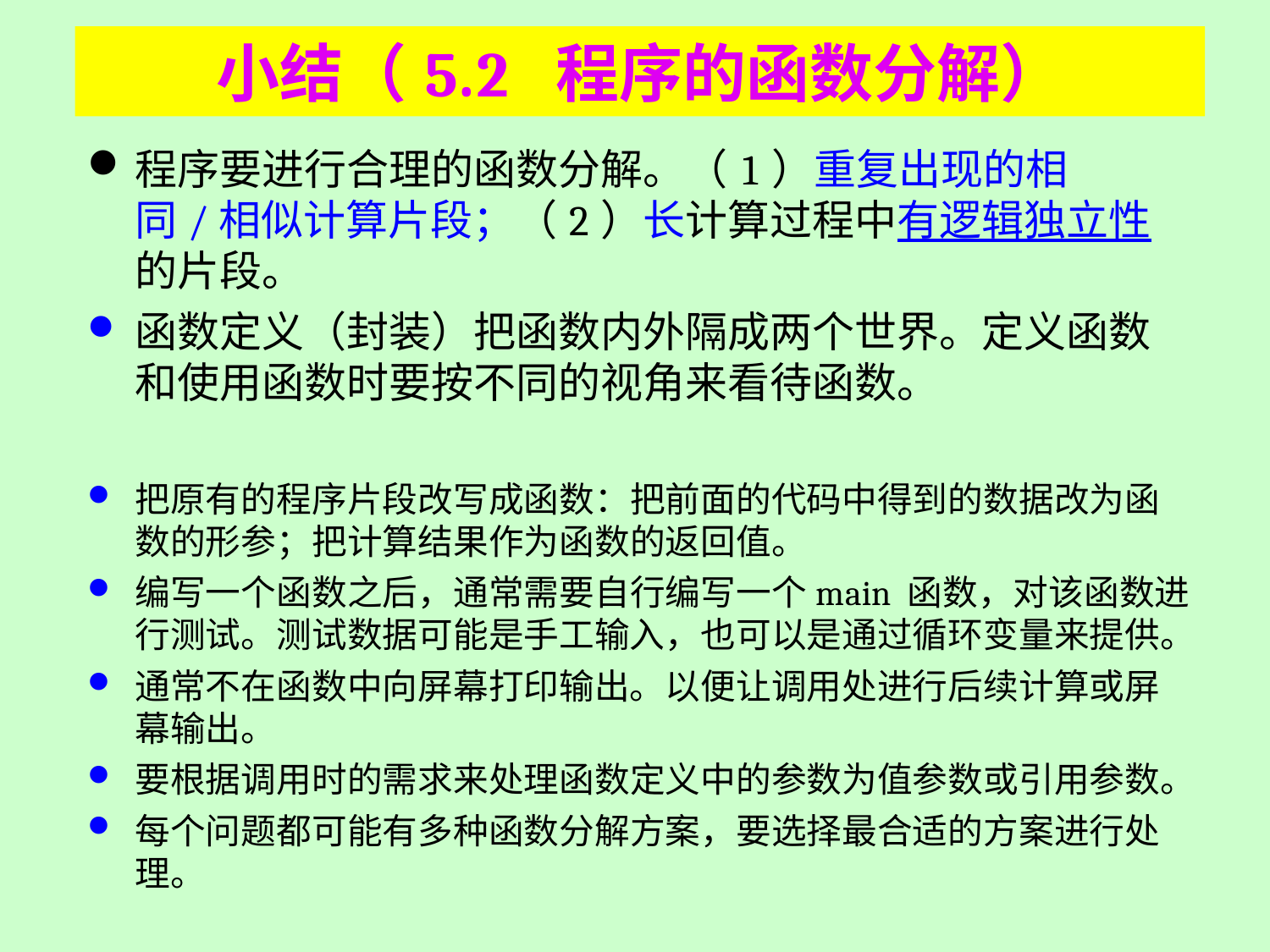

# 小结（5.2  程序的函数分解）
程序要进行合理的函数分解。（1）重复出现的相同/相似计算片段；（2）长计算过程中有逻辑独立性的片段。
函数定义（封装）把函数内外隔成两个世界。定义函数和使用函数时要按不同的视角来看待函数。

把原有的程序片段改写成函数：把前面的代码中得到的数据改为函数的形参；把计算结果作为函数的返回值。
编写一个函数之后，通常需要自行编写一个main 函数，对该函数进行测试。测试数据可能是手工输入，也可以是通过循环变量来提供。
通常不在函数中向屏幕打印输出。以便让调用处进行后续计算或屏幕输出。
要根据调用时的需求来处理函数定义中的参数为值参数或引用参数。
每个问题都可能有多种函数分解方案，要选择最合适的方案进行处理。
82